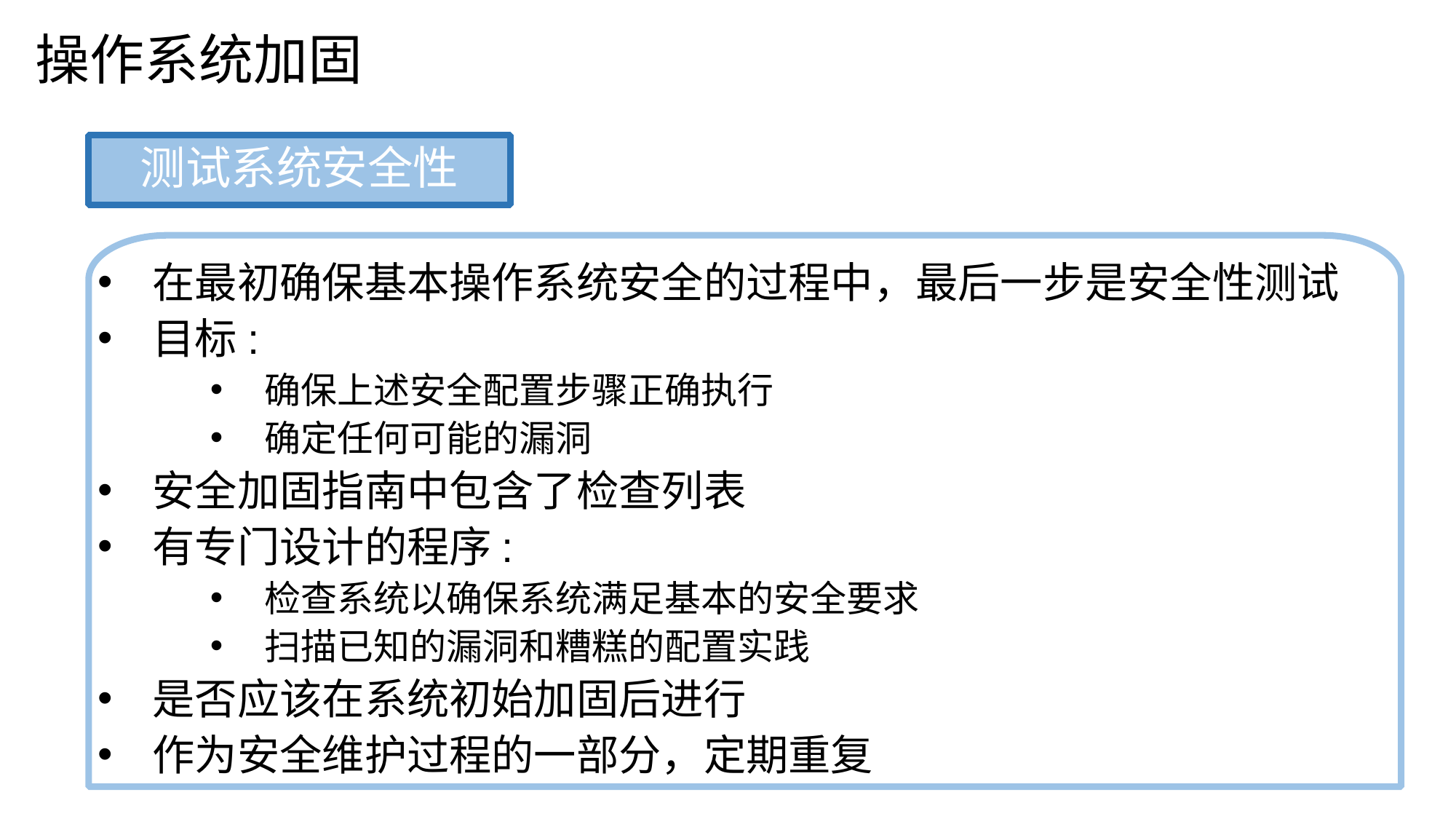

操作系统加固

测试系统安全性
在最初确保基本操作系统安全的过程中，最后一步是安全性测试
目标:
确保上述安全配置步骤正确执行
确定任何可能的漏洞
安全加固指南中包含了检查列表
有专门设计的程序:
检查系统以确保系统满足基本的安全要求
扫描已知的漏洞和糟糕的配置实践
是否应该在系统初始加固后进行
作为安全维护过程的一部分，定期重复